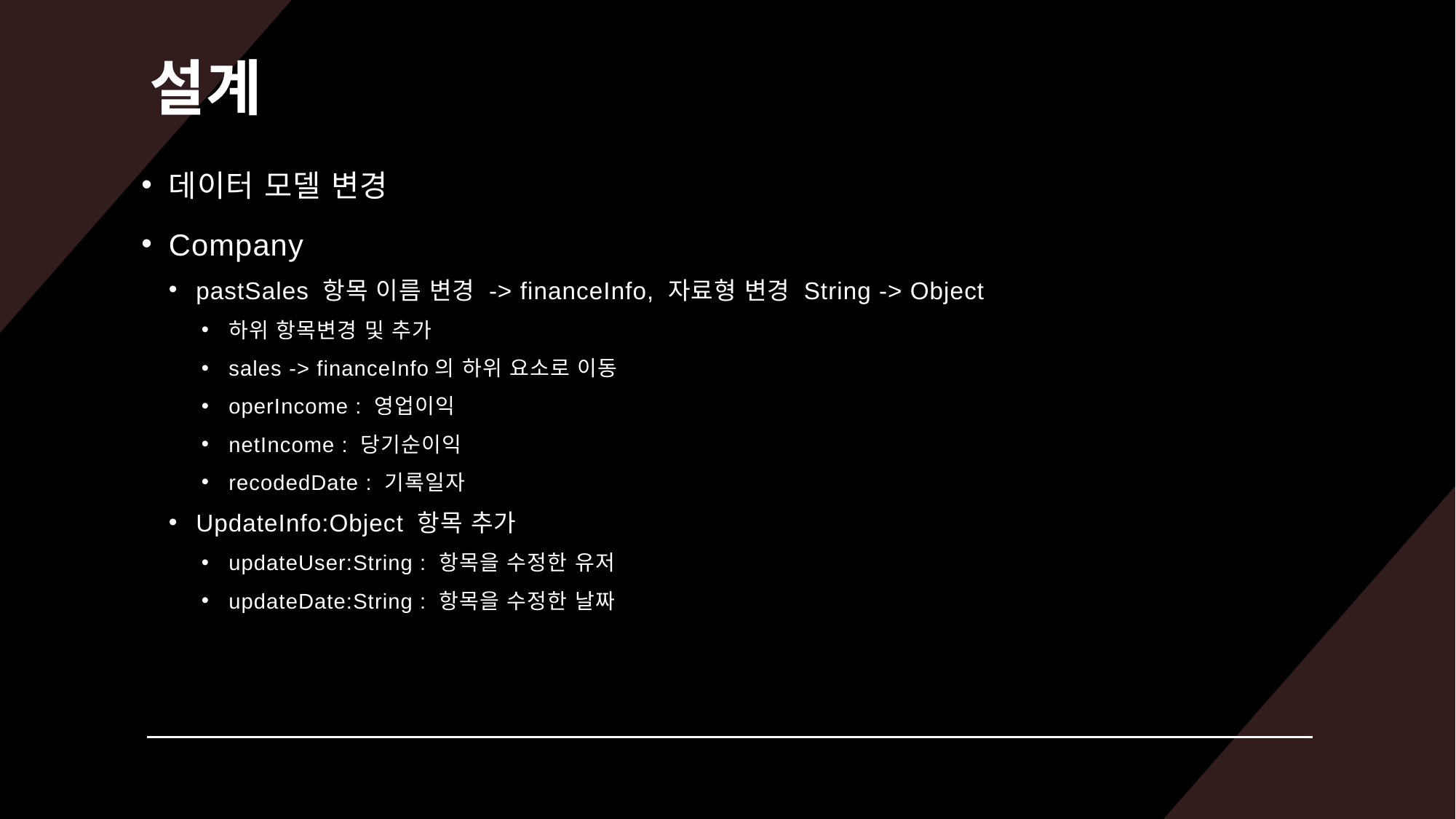

# 설계
데이터 모델 변경
Company
pastSales 항목 이름 변경 -> financeInfo, 자료형 변경 String -> Object
하위 항목변경 및 추가
sales -> financeInfo의 하위 요소로 이동
operIncome : 영업이익
netIncome : 당기순이익
recodedDate : 기록일자
UpdateInfo:Object 항목 추가
updateUser:String : 항목을 수정한 유저
updateDate:String : 항목을 수정한 날짜